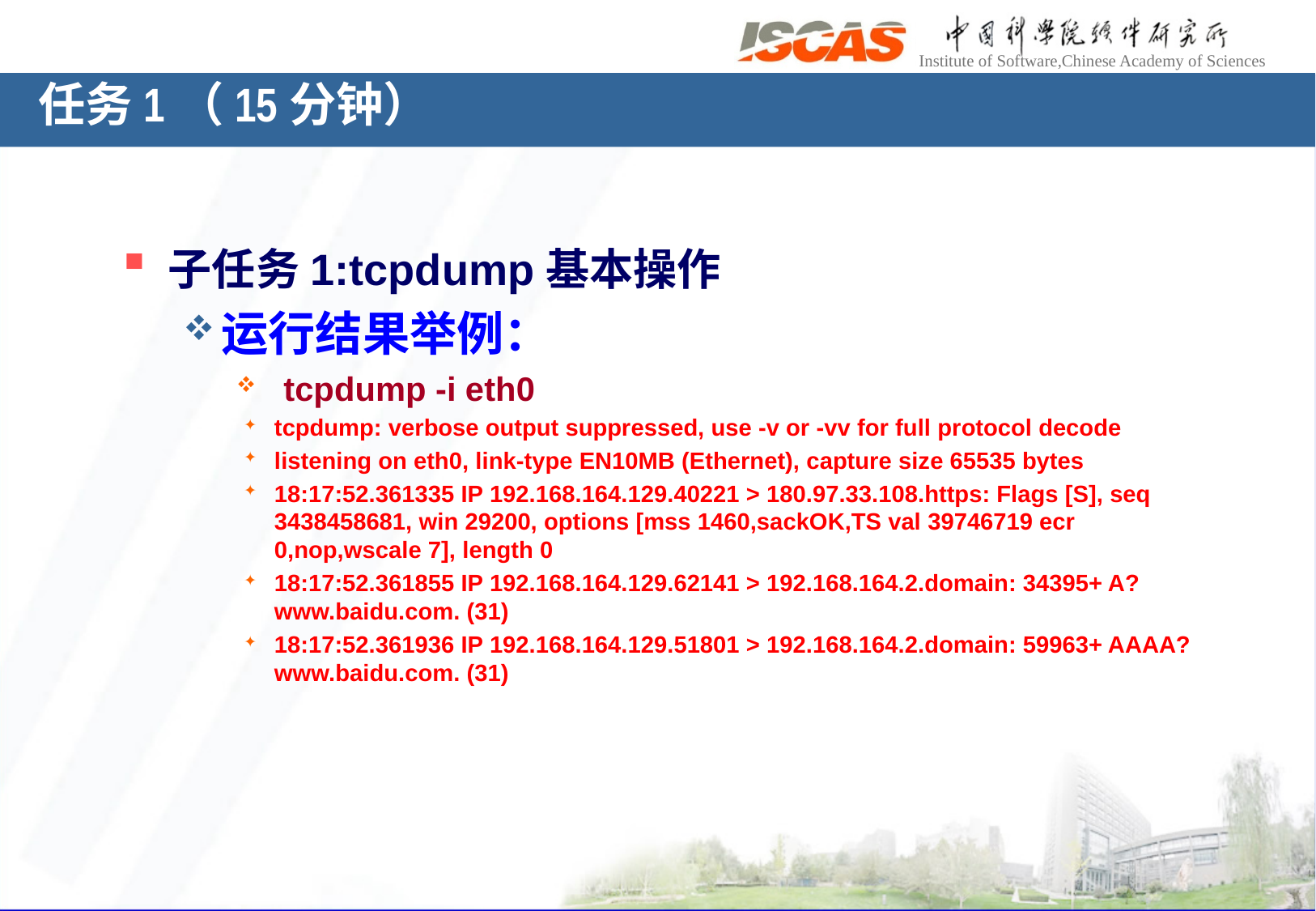

任务1（15分钟）
子任务1:tcpdump基本操作
运行结果举例：
 tcpdump -i eth0
tcpdump: verbose output suppressed, use -v or -vv for full protocol decode
listening on eth0, link-type EN10MB (Ethernet), capture size 65535 bytes
18:17:52.361335 IP 192.168.164.129.40221 > 180.97.33.108.https: Flags [S], seq 3438458681, win 29200, options [mss 1460,sackOK,TS val 39746719 ecr 0,nop,wscale 7], length 0
18:17:52.361855 IP 192.168.164.129.62141 > 192.168.164.2.domain: 34395+ A? www.baidu.com. (31)
18:17:52.361936 IP 192.168.164.129.51801 > 192.168.164.2.domain: 59963+ AAAA? www.baidu.com. (31)